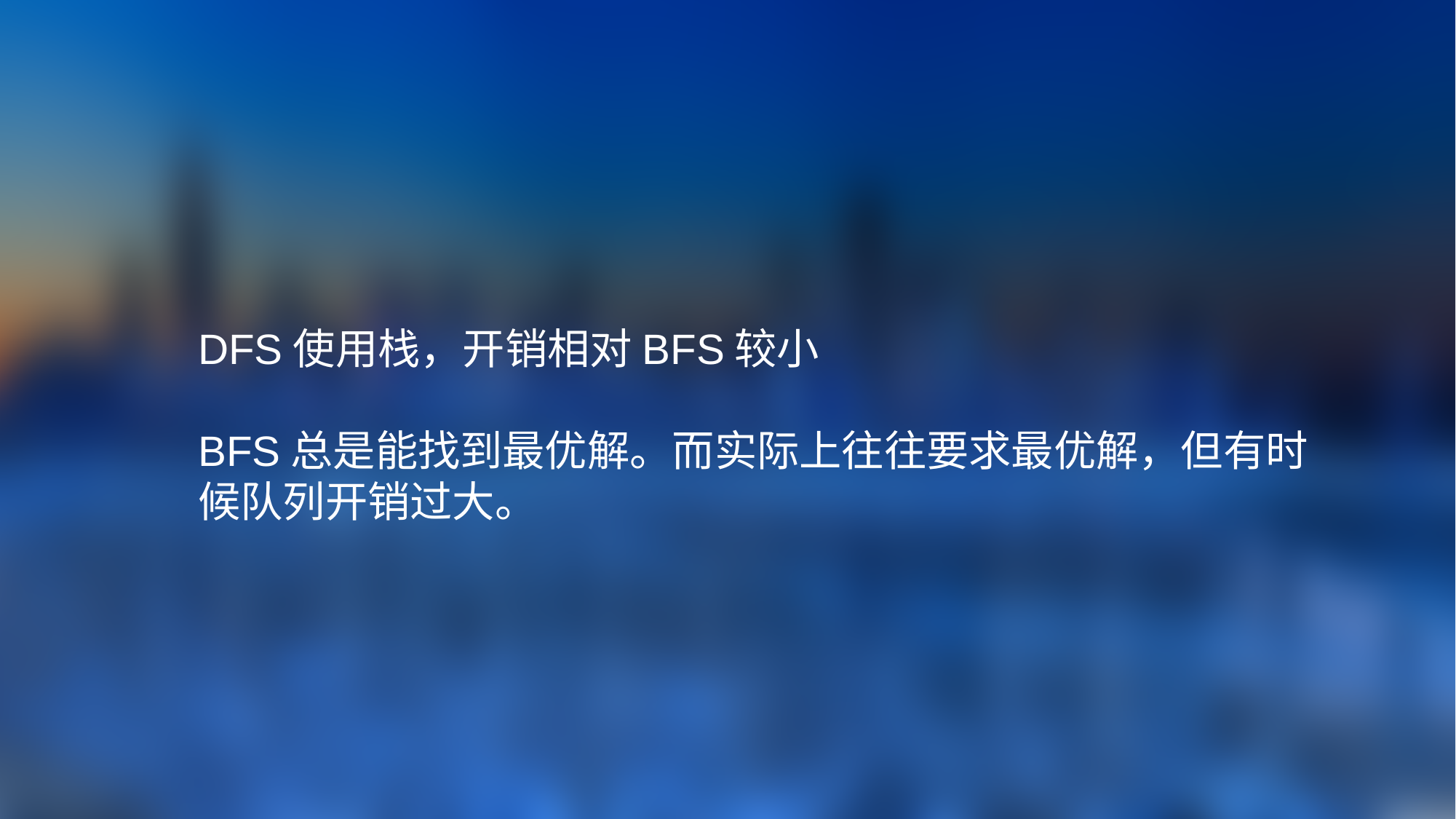

DFS使用栈，开销相对BFS较小

BFS总是能找到最优解。而实际上往往要求最优解，但有时候队列开销过大。